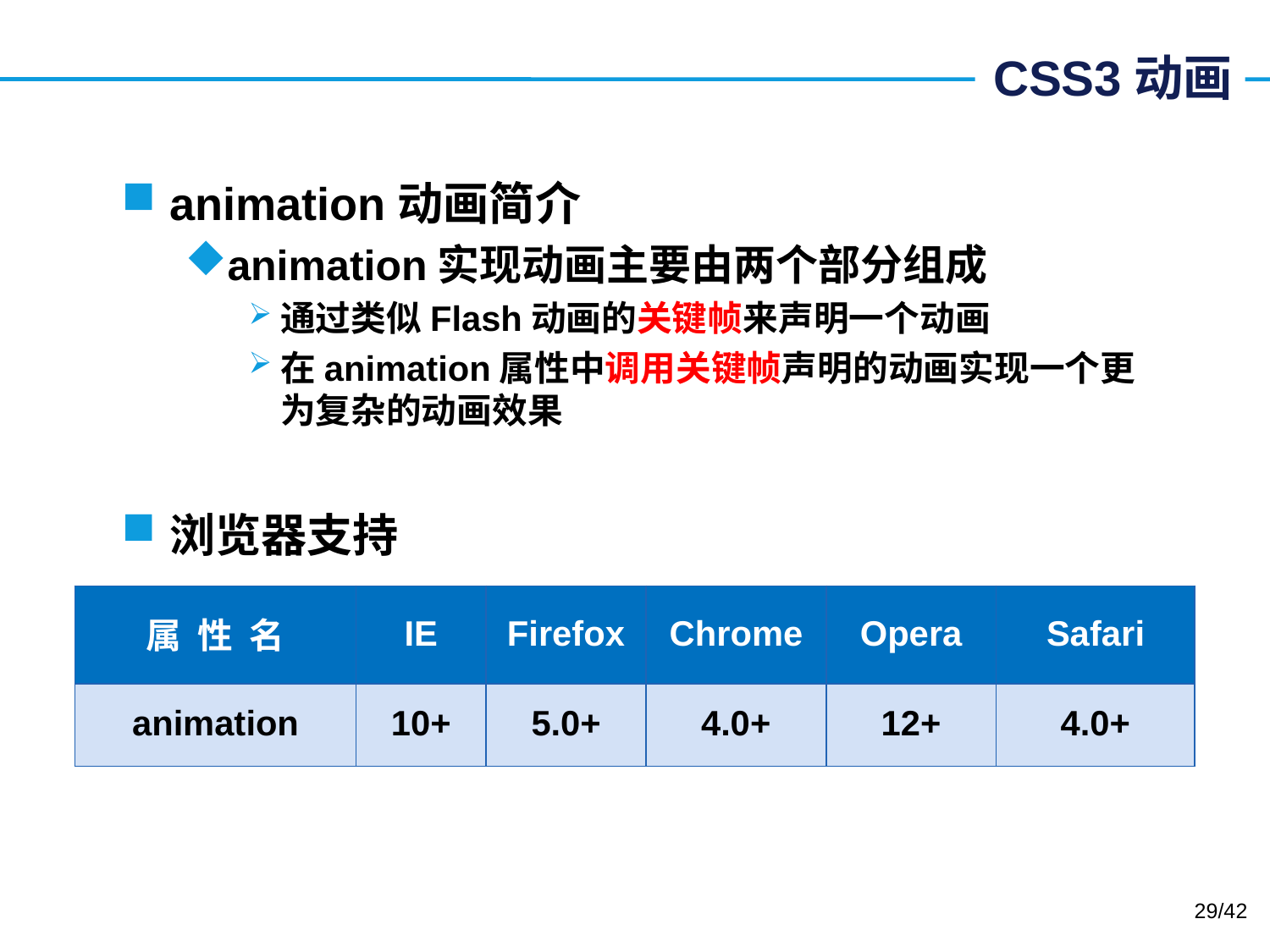

# CSS3动画
animation动画简介
animation实现动画主要由两个部分组成
通过类似Flash动画的关键帧来声明一个动画
在animation属性中调用关键帧声明的动画实现一个更为复杂的动画效果

浏览器支持
| 属 性 名 | IE | Firefox | Chrome | Opera | Safari |
| --- | --- | --- | --- | --- | --- |
| animation | 10+ | 5.0+ | 4.0+ | 12+ | 4.0+ |
29/42